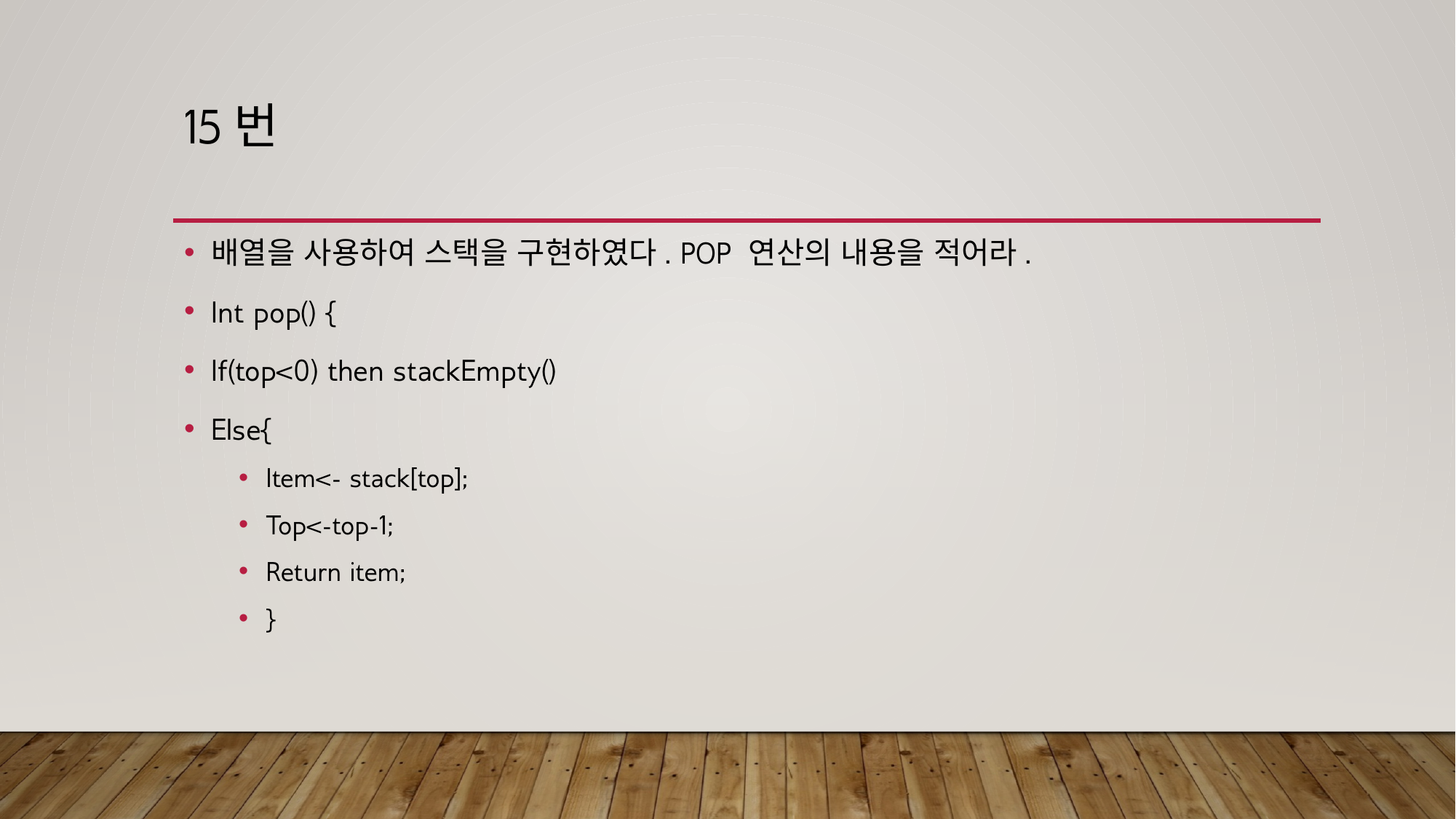

# 15번
배열을 사용하여 스택을 구현하였다. POP 연산의 내용을 적어라.
Int pop() {
If(top<0) then stackEmpty()
Else{
Item<- stack[top];
Top<-top-1;
Return item;
}